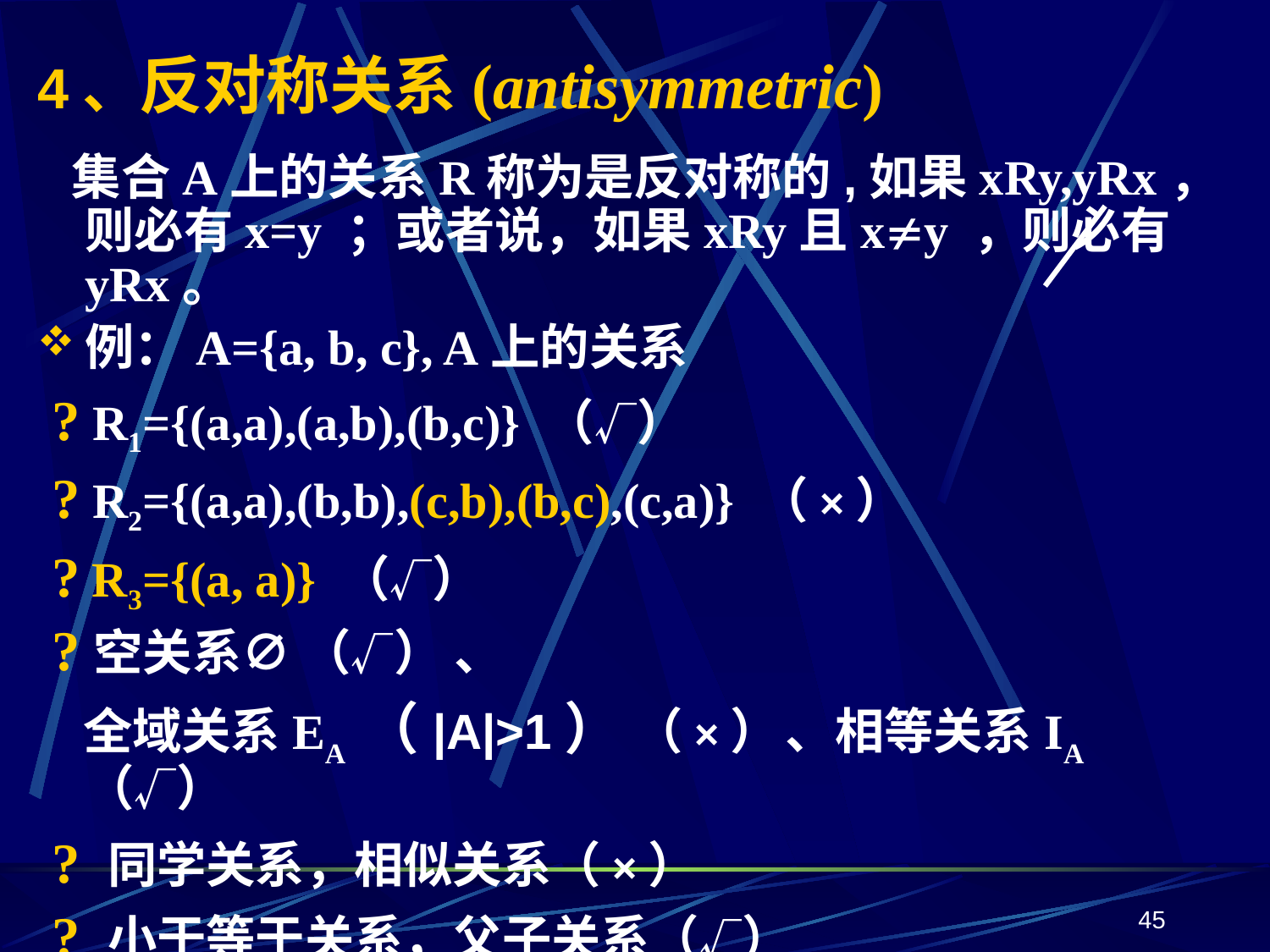

# 4、反对称关系(antisymmetric)
  集合A上的关系R称为是反对称的,如果xRy,yRx，则必有x=y ；或者说，如果xRy且x≠y ，则必有yRx。
例：A={a, b, c}, A上的关系
 ? R1={(a,a),(a,b),(b,c)} （√）
 ? R2={(a,a),(b,b),(c,b),(b,c),(c,a)} （×）
 ? R3={(a, a)} （√）
 ?空关系∅ （√） 、
   全域关系EA （|A|>1） （×） 、相等关系IA （√）
 ? 同学关系，相似关系（×）
 ? 小于等于关系，父子关系（√）
 ? 小于关系（ √ ）

45